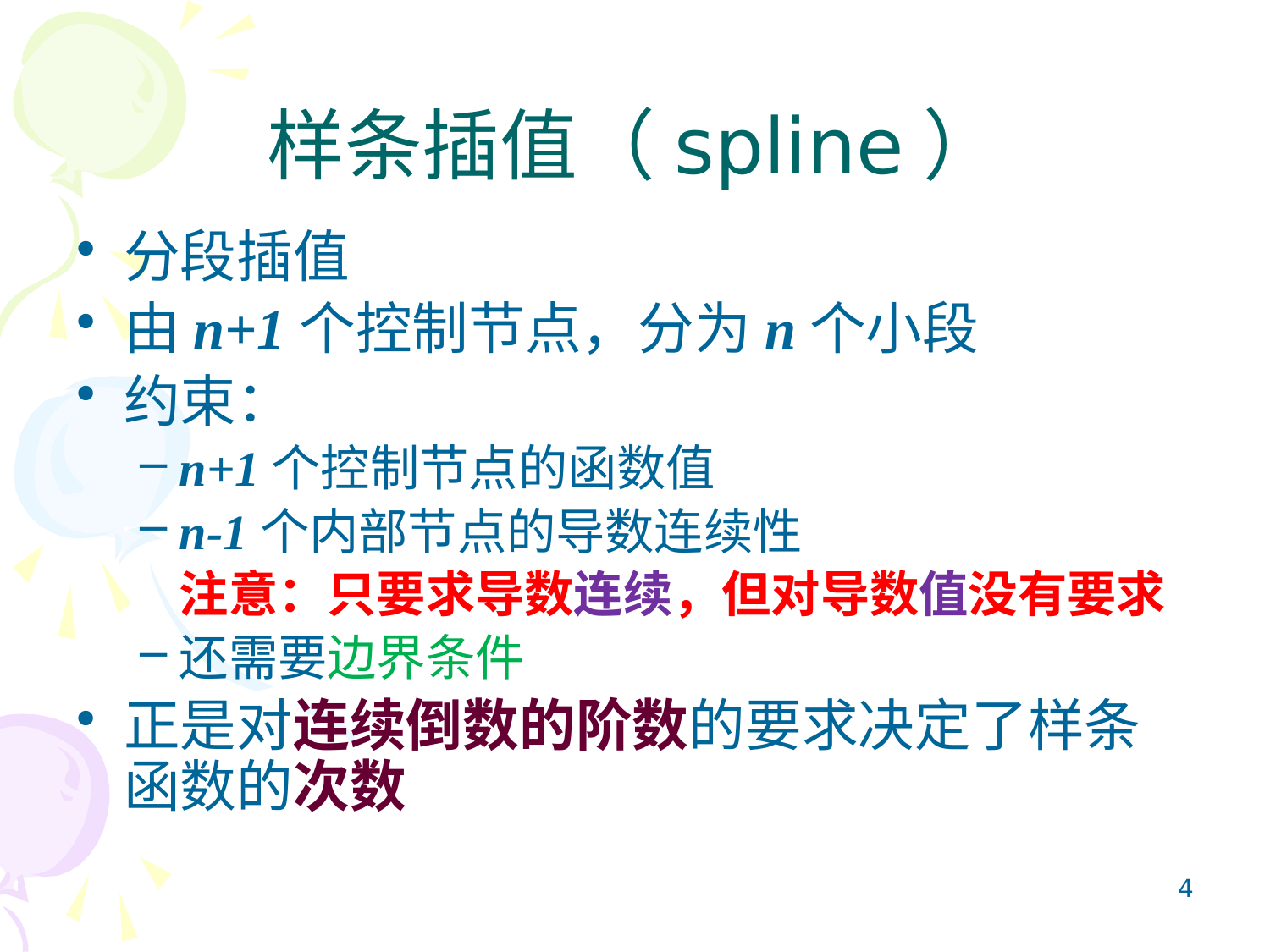

# 样条插值（spline）
分段插值
由n+1个控制节点，分为n个小段
约束：
n+1个控制节点的函数值
n-1个内部节点的导数连续性
	注意：只要求导数连续，但对导数值没有要求
还需要边界条件
正是对连续倒数的阶数的要求决定了样条函数的次数
4